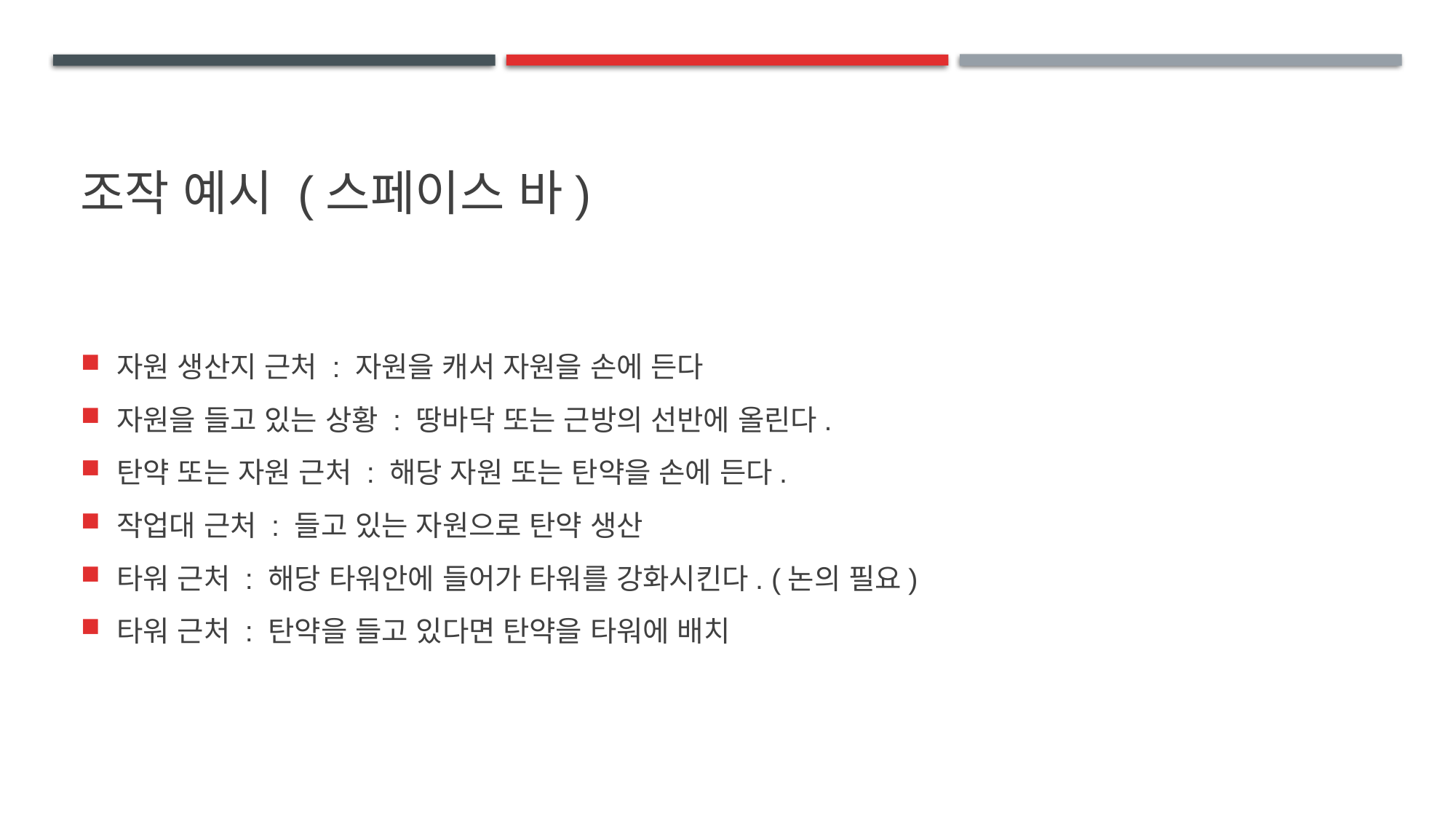

# 조작 예시 (스페이스 바)
자원 생산지 근처 : 자원을 캐서 자원을 손에 든다
자원을 들고 있는 상황 : 땅바닥 또는 근방의 선반에 올린다.
탄약 또는 자원 근처 : 해당 자원 또는 탄약을 손에 든다.
작업대 근처 : 들고 있는 자원으로 탄약 생산
타워 근처 : 해당 타워안에 들어가 타워를 강화시킨다. (논의 필요)
타워 근처 : 탄약을 들고 있다면 탄약을 타워에 배치